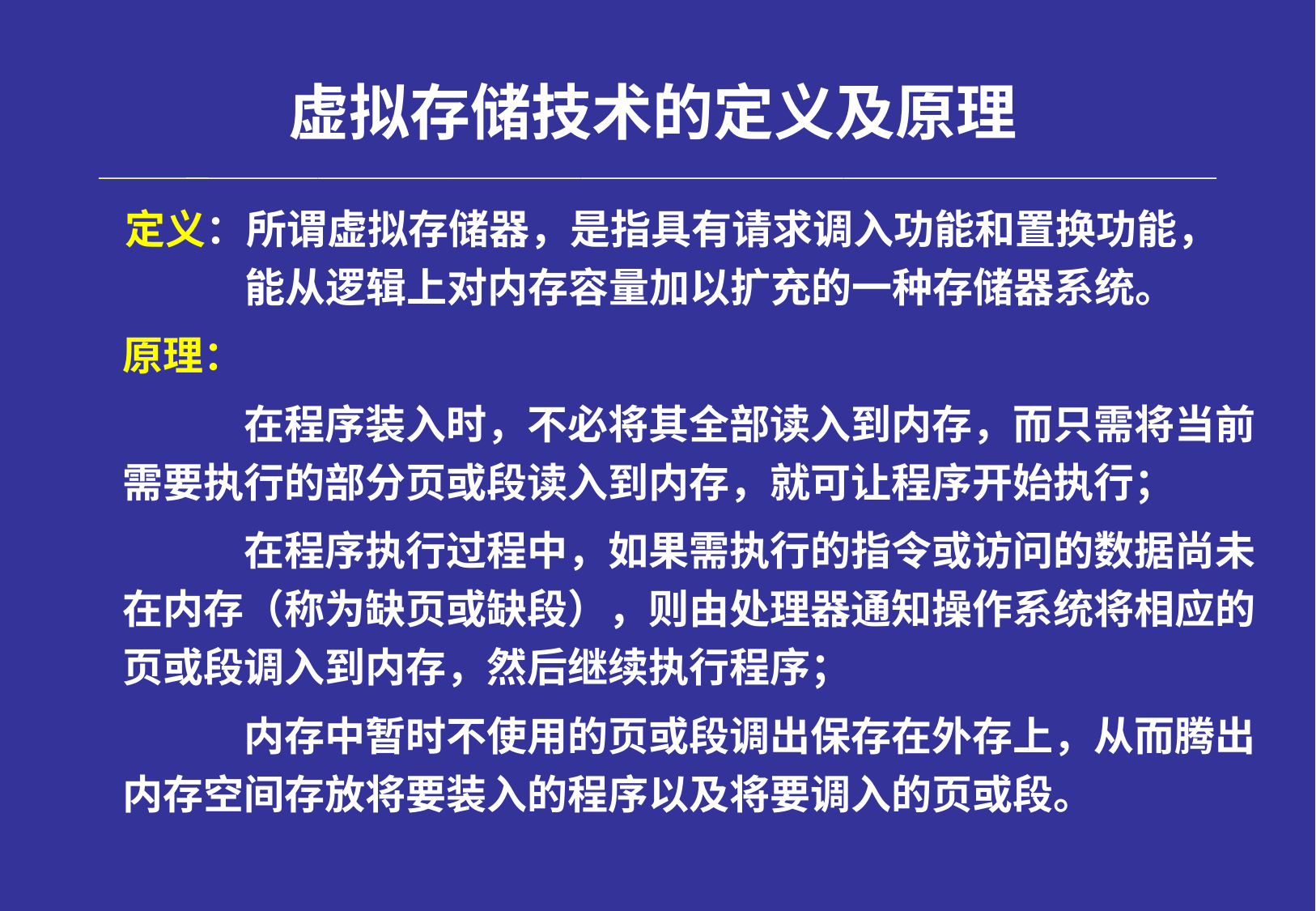

# 虚拟存储技术的定义及原理
定义：所谓虚拟存储器，是指具有请求调入功能和置换功能， 能从逻辑上对内存容量加以扩充的一种存储器系统。
	原理：
		在程序装入时，不必将其全部读入到内存，而只需将当前需要执行的部分页或段读入到内存，就可让程序开始执行；
		在程序执行过程中，如果需执行的指令或访问的数据尚未在内存（称为缺页或缺段），则由处理器通知操作系统将相应的页或段调入到内存，然后继续执行程序；
		内存中暂时不使用的页或段调出保存在外存上，从而腾出内存空间存放将要装入的程序以及将要调入的页或段。